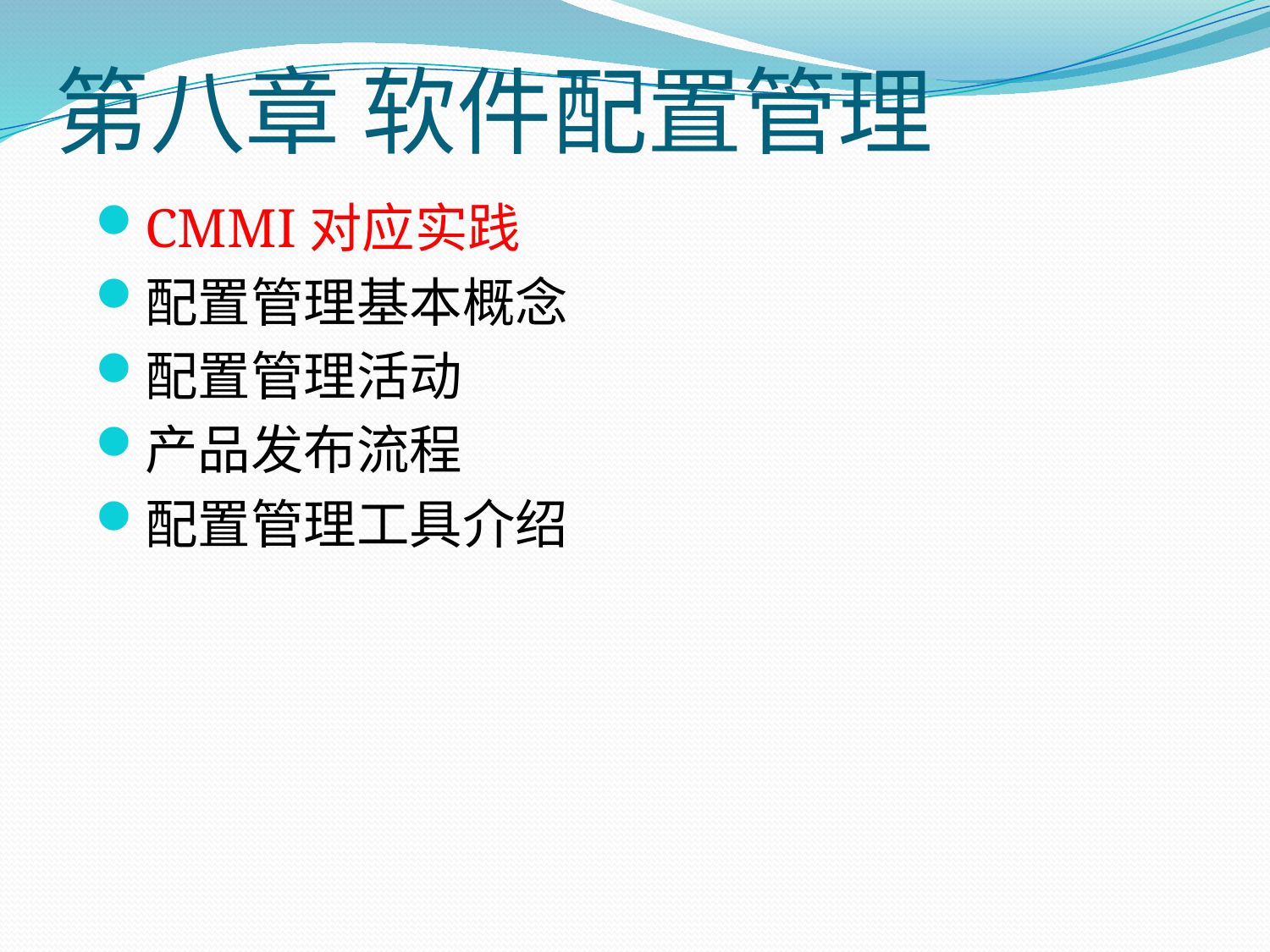

# 第八章 软件配置管理
CMMI对应实践
配置管理基本概念
配置管理活动
产品发布流程
配置管理工具介绍